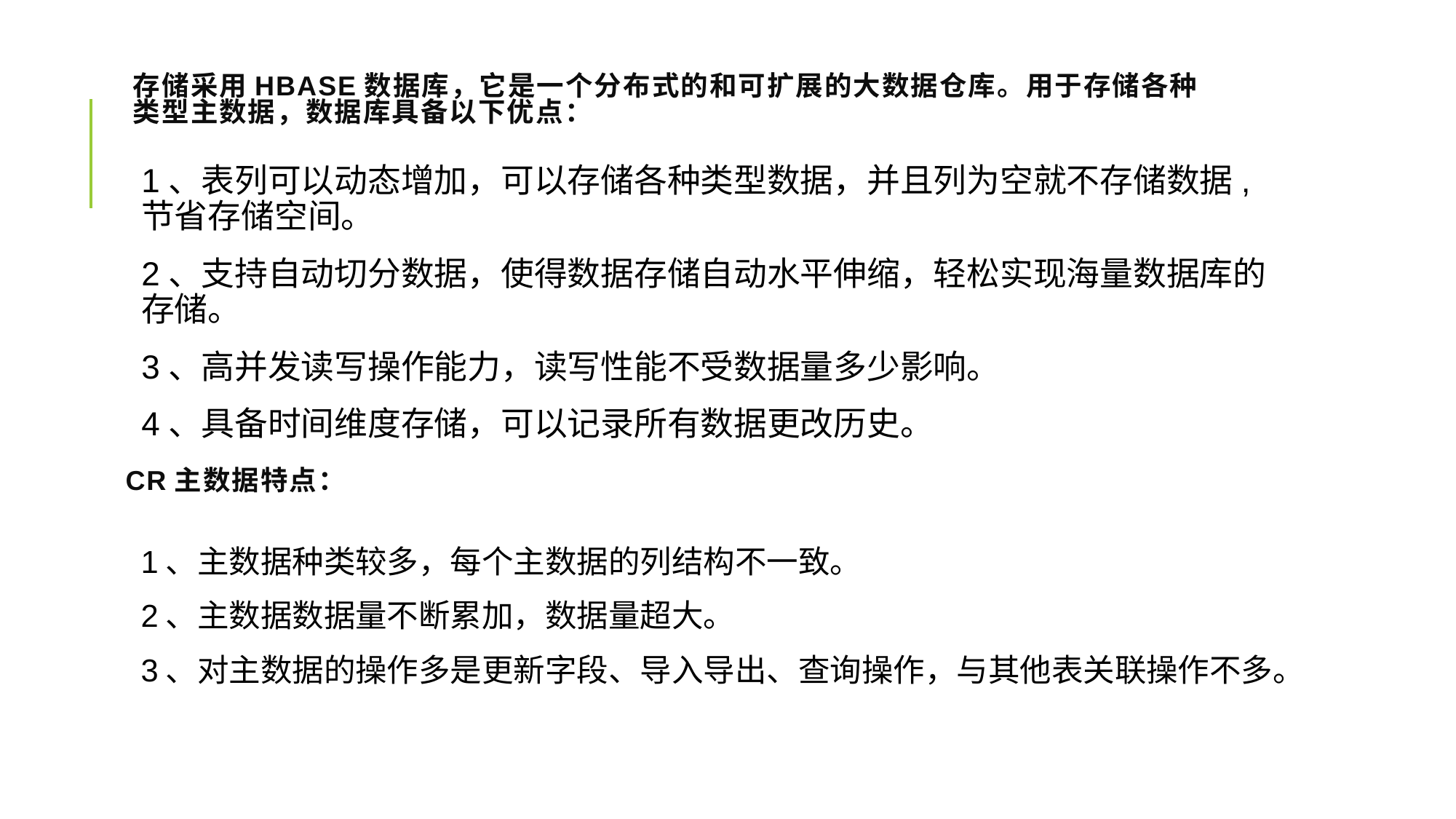

# 存储采用Hbase数据库，它是一个分布式的和可扩展的大数据仓库。用于存储各种类型主数据，数据库具备以下优点：
1、表列可以动态增加，可以存储各种类型数据，并且列为空就不存储数据,节省存储空间。
2、支持自动切分数据，使得数据存储自动水平伸缩，轻松实现海量数据库的存储。
3、高并发读写操作能力，读写性能不受数据量多少影响。
4、具备时间维度存储，可以记录所有数据更改历史。
CR主数据特点：

1、主数据种类较多，每个主数据的列结构不一致。
2、主数据数据量不断累加，数据量超大。
3、对主数据的操作多是更新字段、导入导出、查询操作，与其他表关联操作不多。